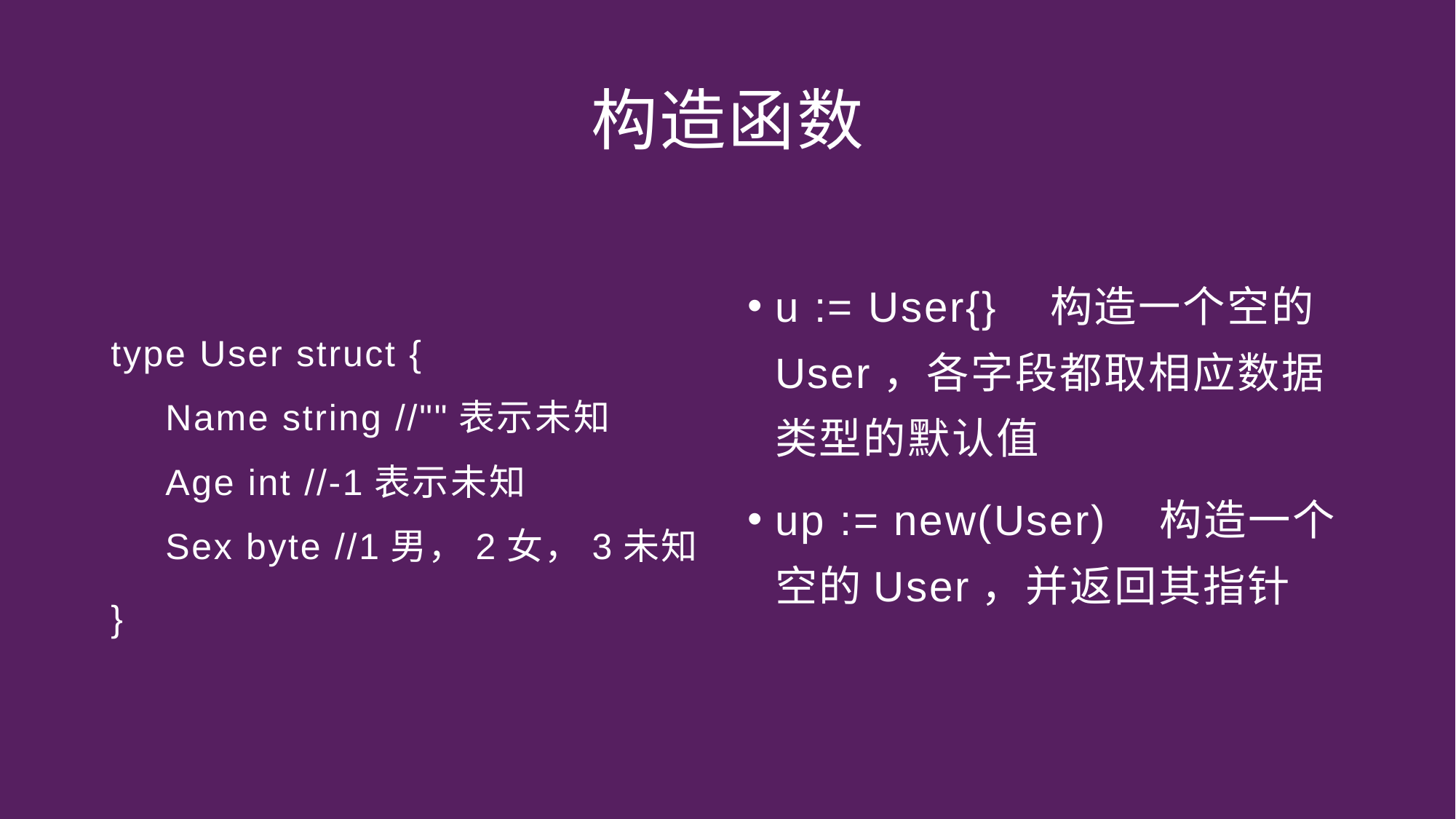

# 构造函数
type User struct {
Name string //""表示未知
Age int //-1表示未知
Sex byte //1男，2女，3未知
}
u := User{}   构造一个空的User，各字段都取相应数据类型的默认值
up := new(User)   构造一个空的User，并返回其指针